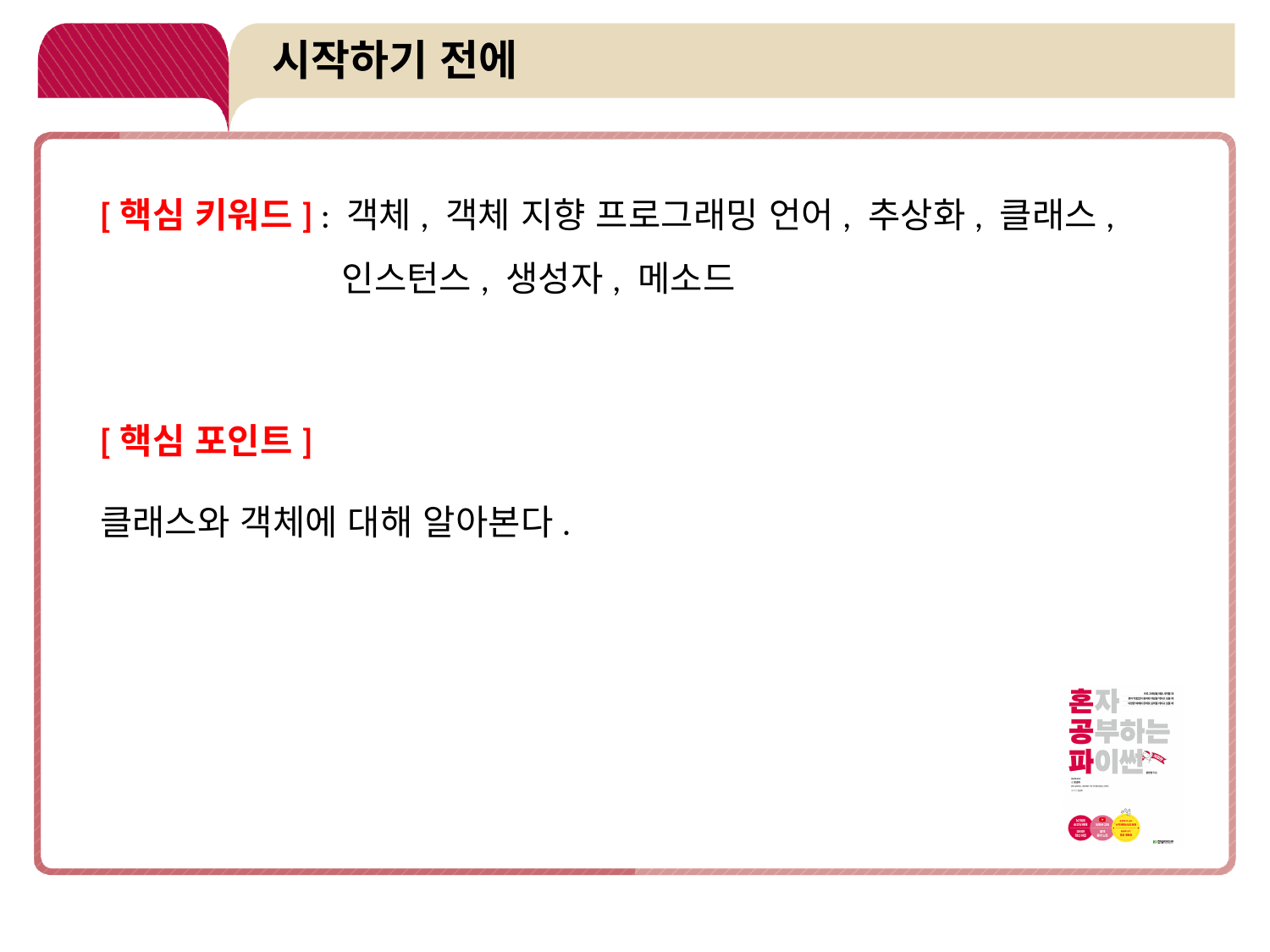

# 시작하기 전에
[핵심 키워드] : 객체, 객체 지향 프로그래밍 언어, 추상화, 클래스,
                             인스턴스, 생성자, 메소드

[핵심 포인트]
클래스와 객체에 대해 알아본다.